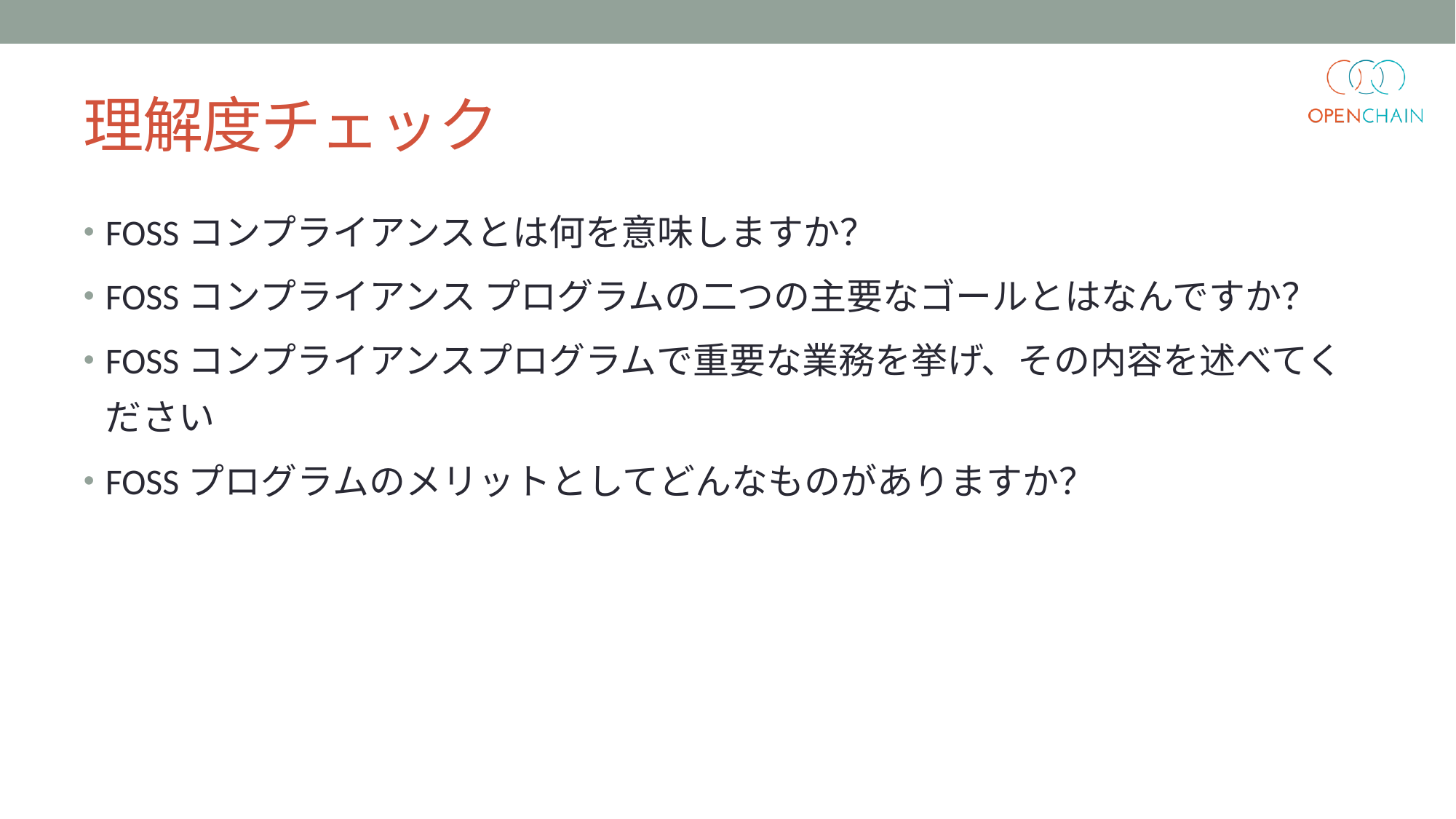

# 理解度チェック
FOSSコンプライアンスとは何を意味しますか？
FOSSコンプライアンス プログラムの二つの主要なゴールとはなんですか？
FOSSコンプライアンスプログラムで重要な業務を挙げ、その内容を述べてください
FOSSプログラムのメリットとしてどんなものがありますか？